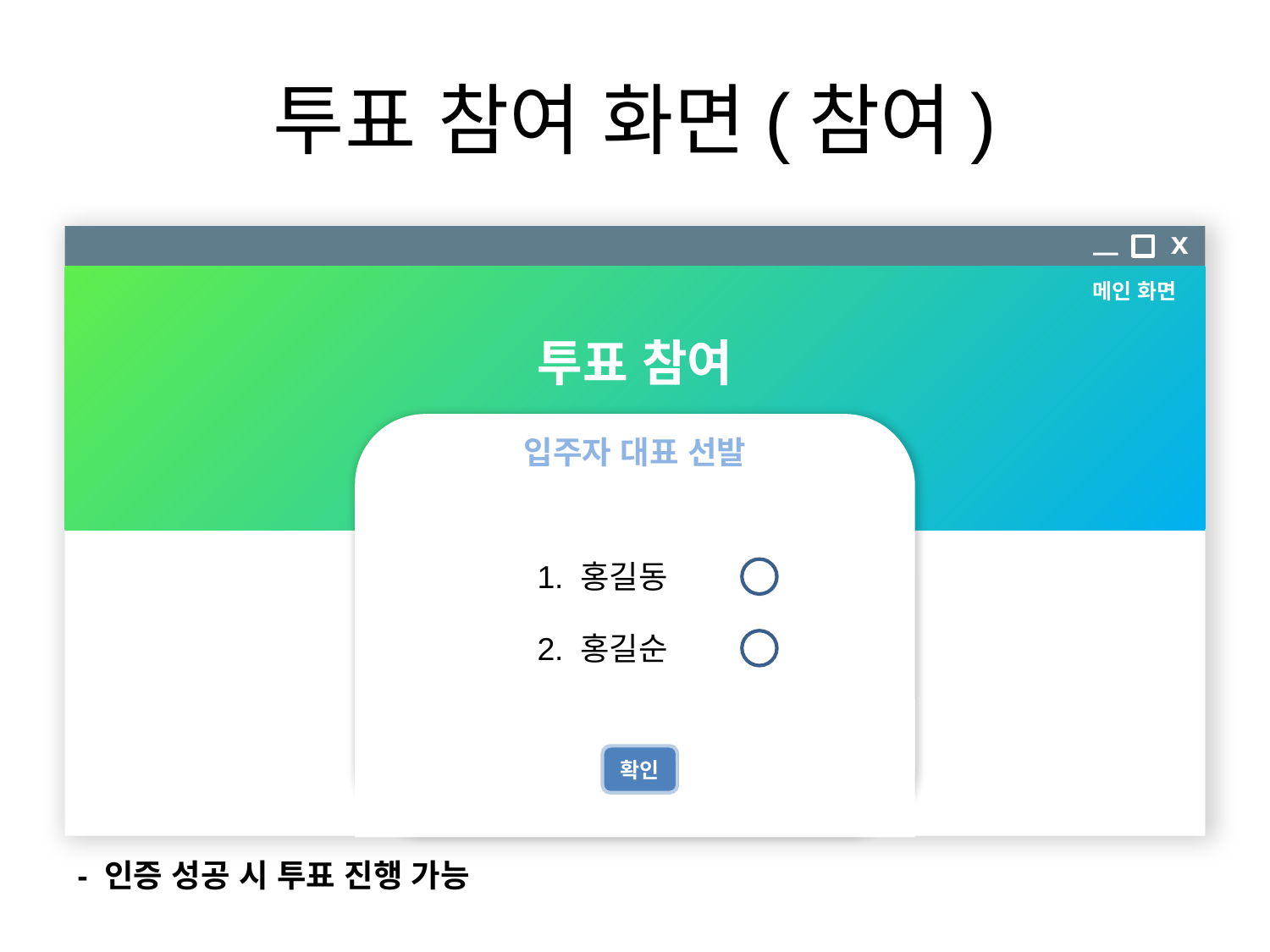

# 투표 참여 화면(참여)

메인 화면
투표 참여

입주자 대표 선발

1. 홍길동

2. 홍길순

확인
- 인증 성공 시 투표 진행 가능